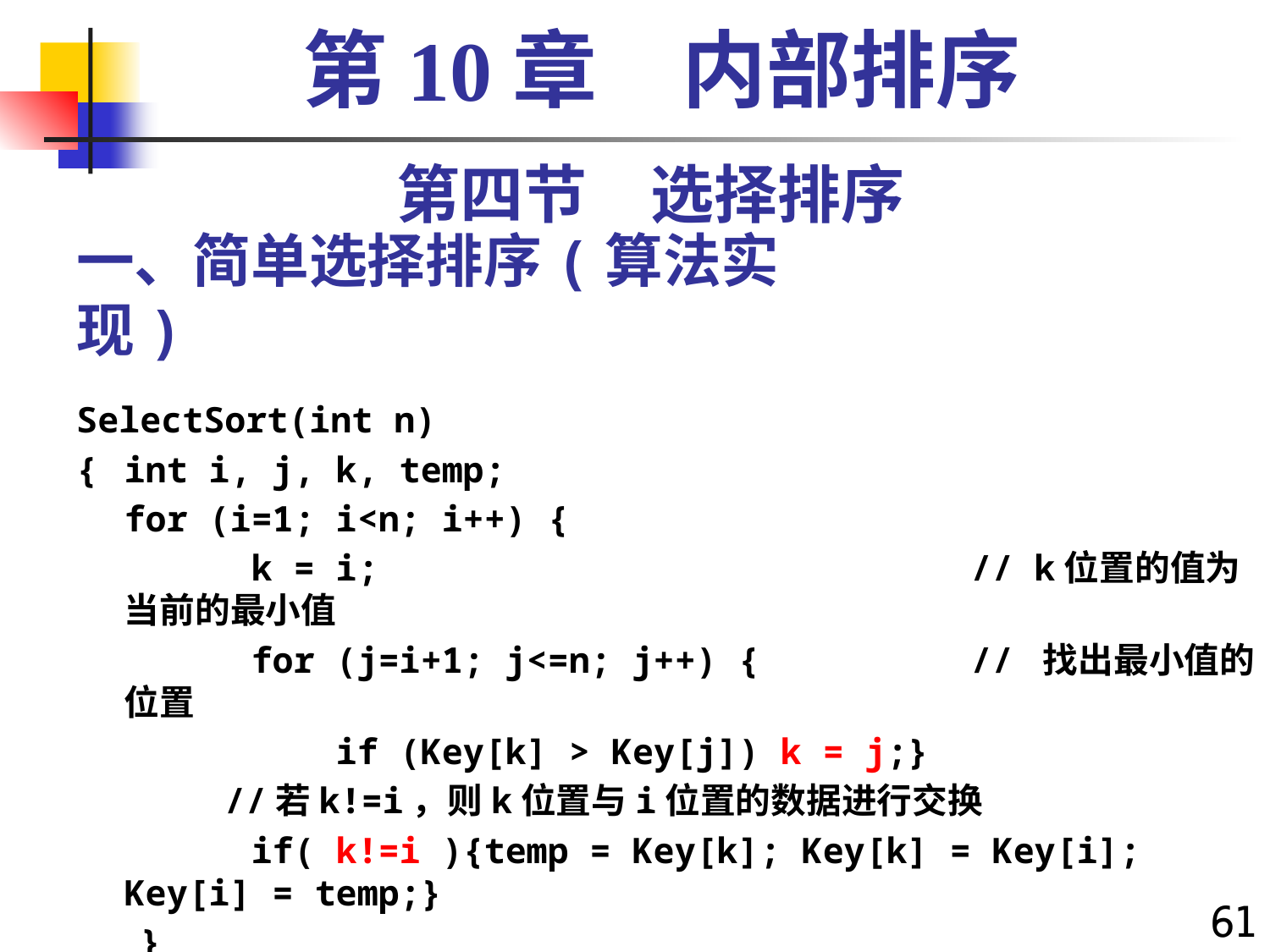

第10章　内部排序
第四节　选择排序
# 一、简单选择排序(算法实现)
SelectSort(int n)
{	int i, j, k, temp;
	for (i=1; i<n; i++) {
		k = i;				    // k位置的值为当前的最小值
		for (j=i+1; j<=n; j++) {	    // 找出最小值的位置
		    if (Key[k] > Key[j]) k = j;}
       //若k!=i，则k位置与i位置的数据进行交换
		if( k!=i ){temp = Key[k]; Key[k] = Key[i]; Key[i] = temp;}
   }
}
61